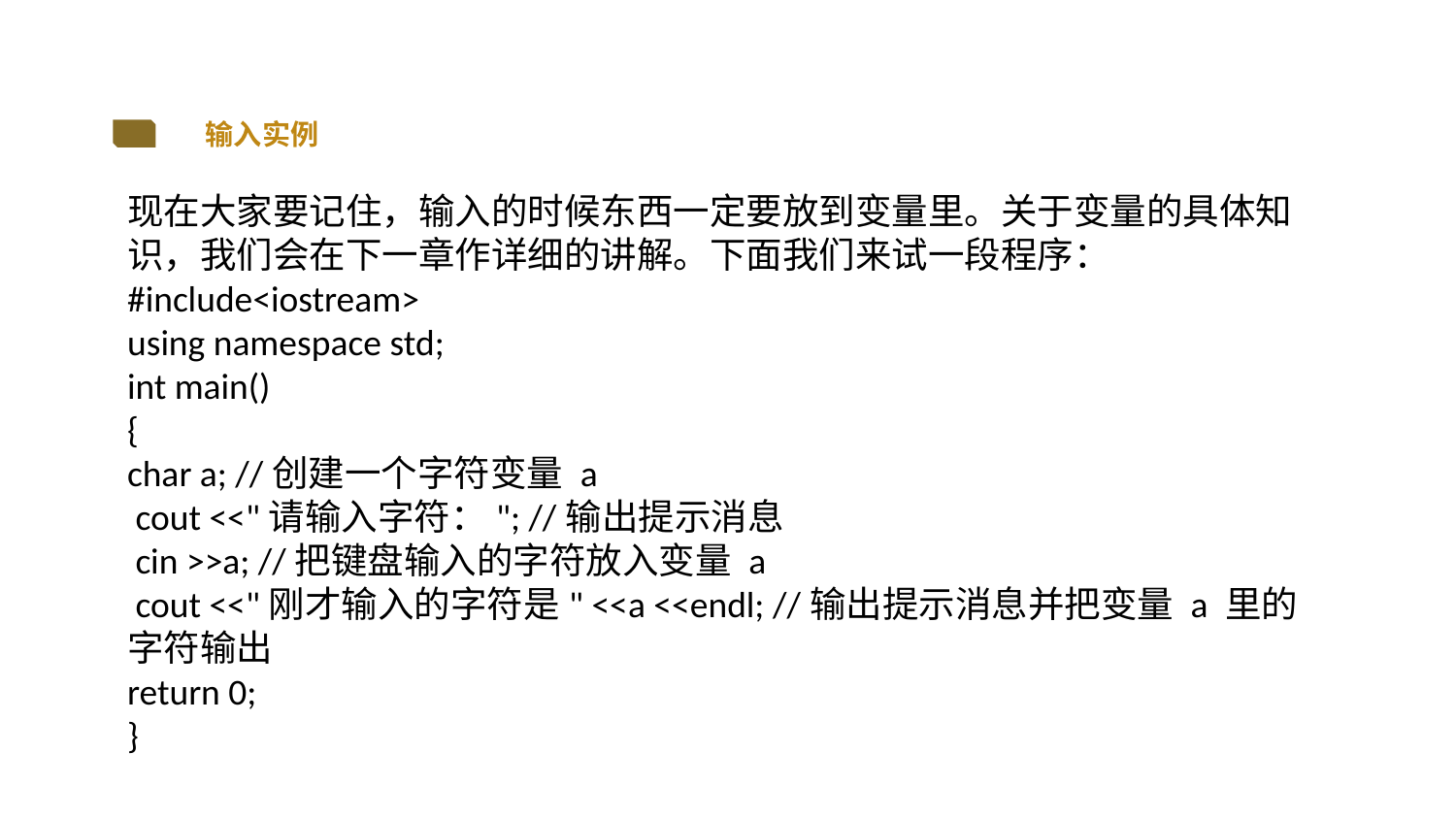

输入实例

现在大家要记住，输入的时候东西一定要放到变量里。关于变量的具体知识，我们会在下一章作详细的讲解。下面我们来试一段程序：
#include<iostream>
using namespace std;
int main()
{
char a; //创建一个字符变量 a
 cout <<"请输入字符："; //输出提示消息
 cin >>a; //把键盘输入的字符放入变量 a
 cout <<"刚才输入的字符是" <<a <<endl; //输出提示消息并把变量 a 里的字符输出
return 0;
}